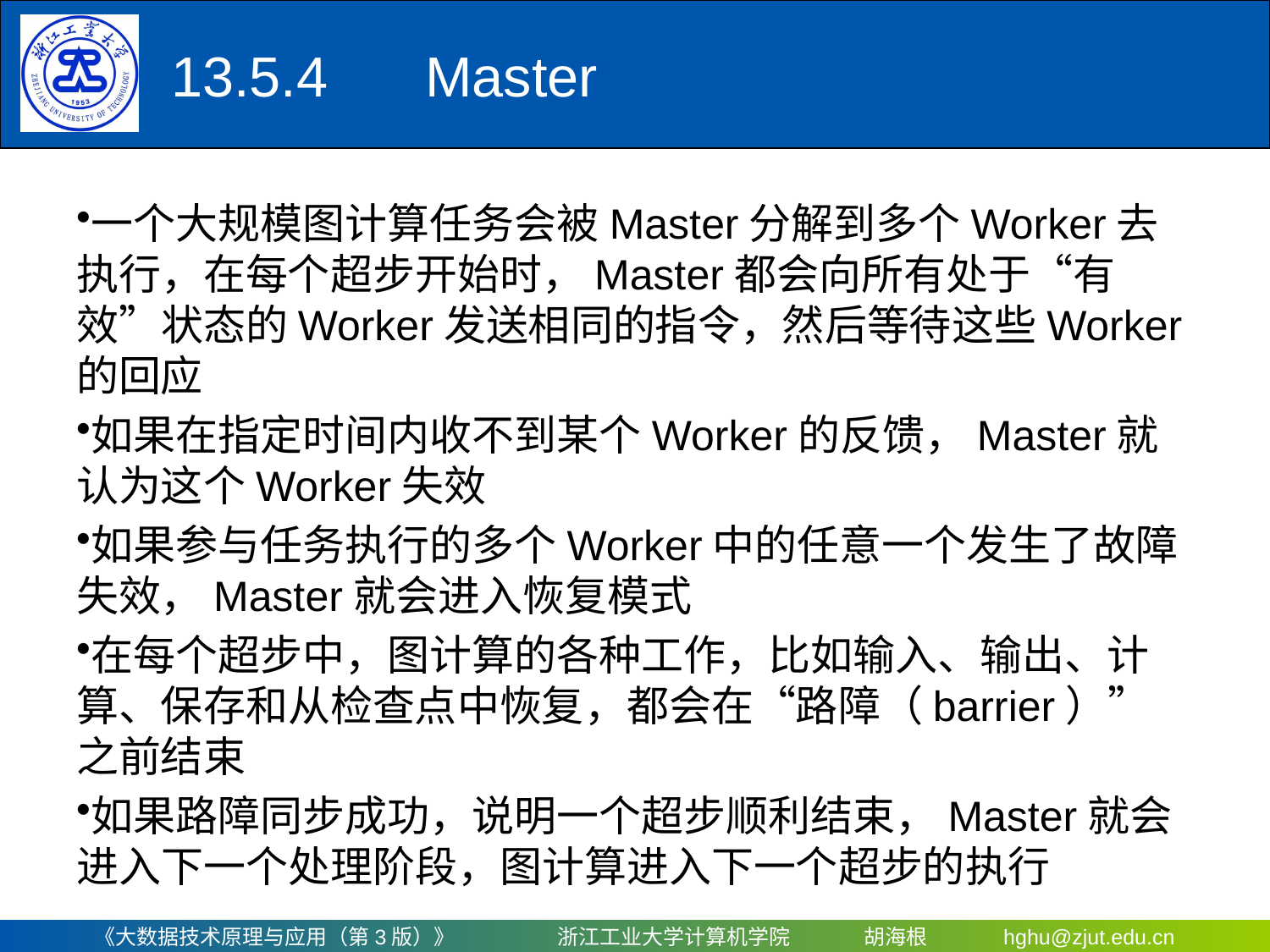

13.5.4	Master
# 一个大规模图计算任务会被Master分解到多个Worker去执行，在每个超步开始时，Master都会向所有处于“有效”状态的Worker发送相同的指令，然后等待这些Worker的回应
如果在指定时间内收不到某个Worker的反馈，Master就认为这个Worker失效
如果参与任务执行的多个Worker中的任意一个发生了故障失效，Master就会进入恢复模式
在每个超步中，图计算的各种工作，比如输入、输出、计算、保存和从检查点中恢复，都会在“路障（barrier）”之前结束
如果路障同步成功，说明一个超步顺利结束，Master就会进入下一个处理阶段，图计算进入下一个超步的执行